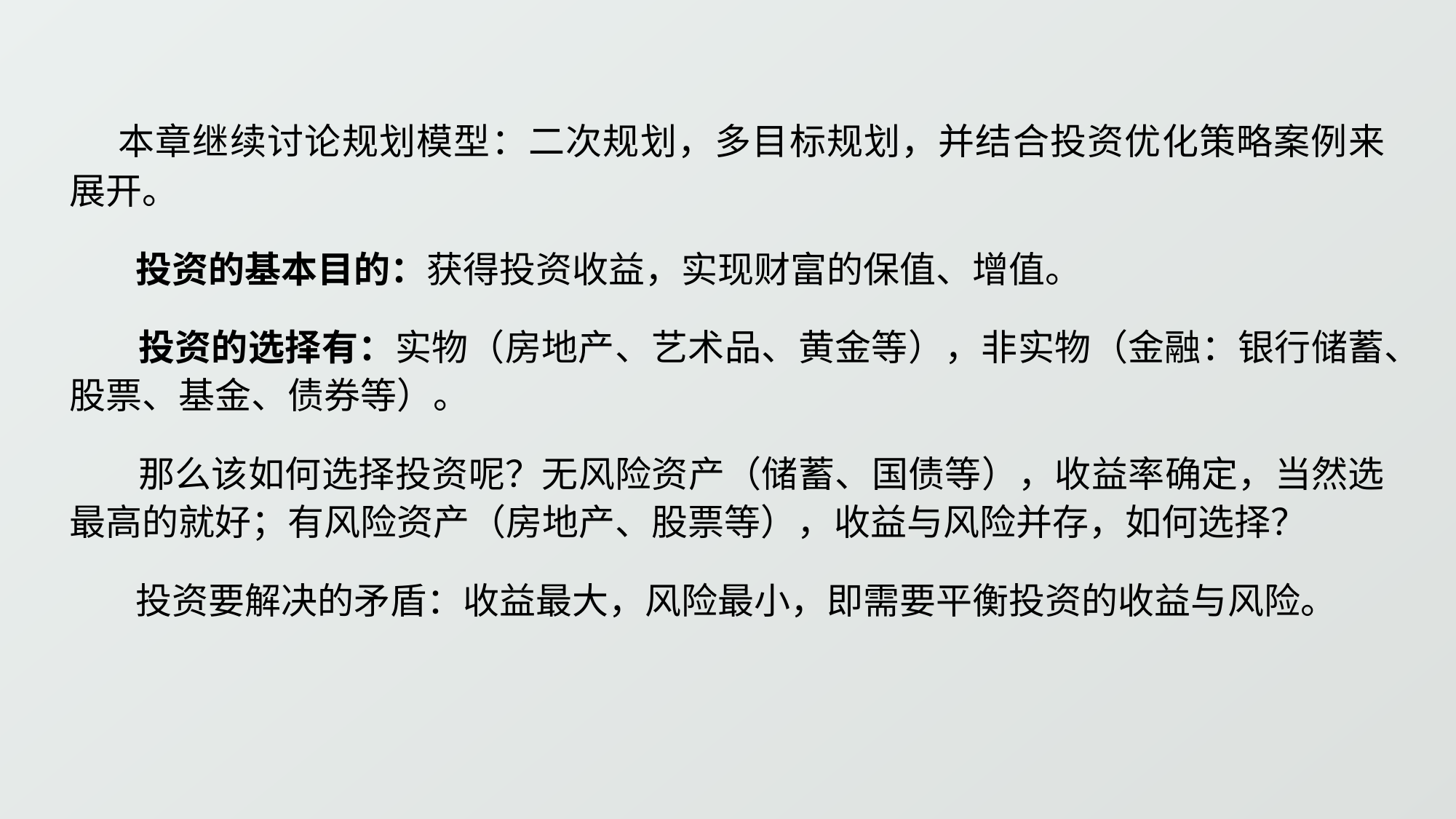

本章继续讨论规划模型：二次规划，多目标规划，并结合投资优化策略案例来展开。
       投资的基本目的：获得投资收益，实现财富的保值、增值。
       投资的选择有：实物（房地产、艺术品、黄金等），非实物（金融：银行储蓄、股票、基金、债券等）。
       那么该如何选择投资呢？无风险资产（储蓄、国债等），收益率确定，当然选最高的就好；有风险资产（房地产、股票等），收益与风险并存，如何选择？
       投资要解决的矛盾：收益最大，风险最小，即需要平衡投资的收益与风险。